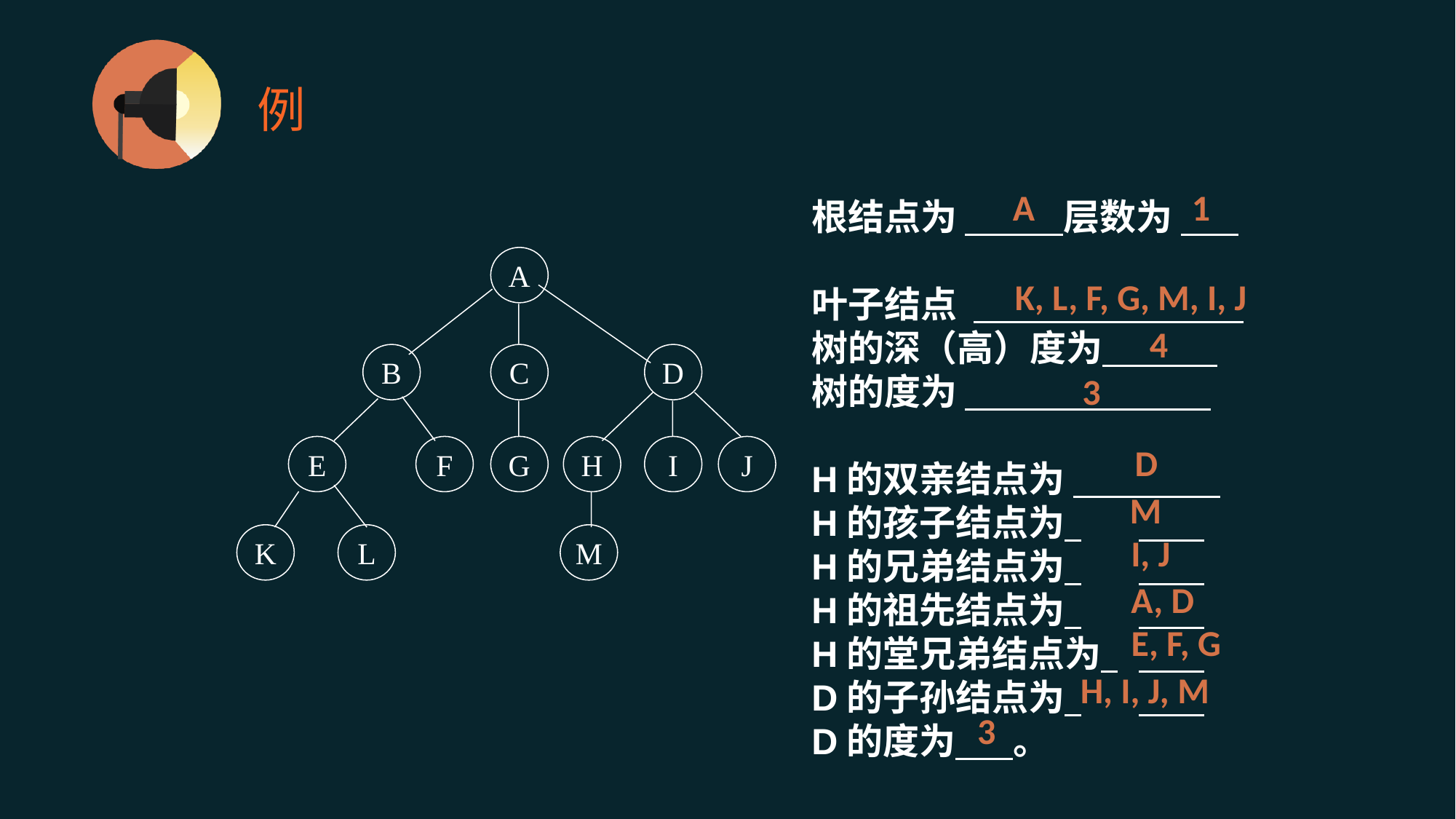

# 例
A
1
根结点为             层数为

叶子结点
树的深（高）度为
树的度为

H的双亲结点为
H的孩子结点为
H的兄弟结点为
H的祖先结点为
H的堂兄弟结点为
D的子孙结点为
D的度为       。
A

B
C
D

E
F
G
H
I
J

K
L
M
K, L, F, G, M, I, J
4
3
D
M
I, J
A, D
E, F, G
H, I, J, M
3